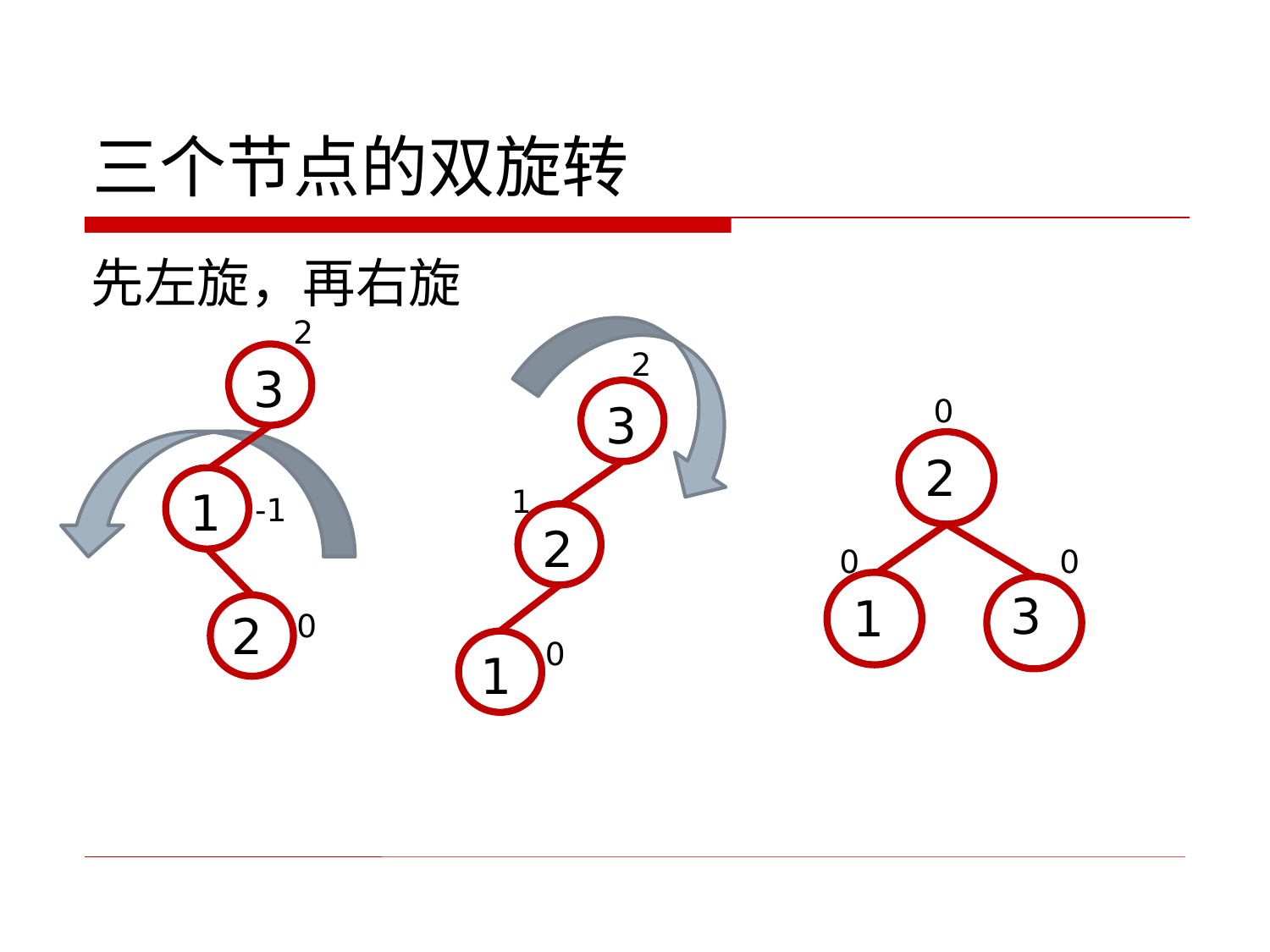

# 三个节点的双旋转
先左旋，再右旋
2

3

1
2

-1
0

2

3

2

1

1
0
0

2

3
1

0
0